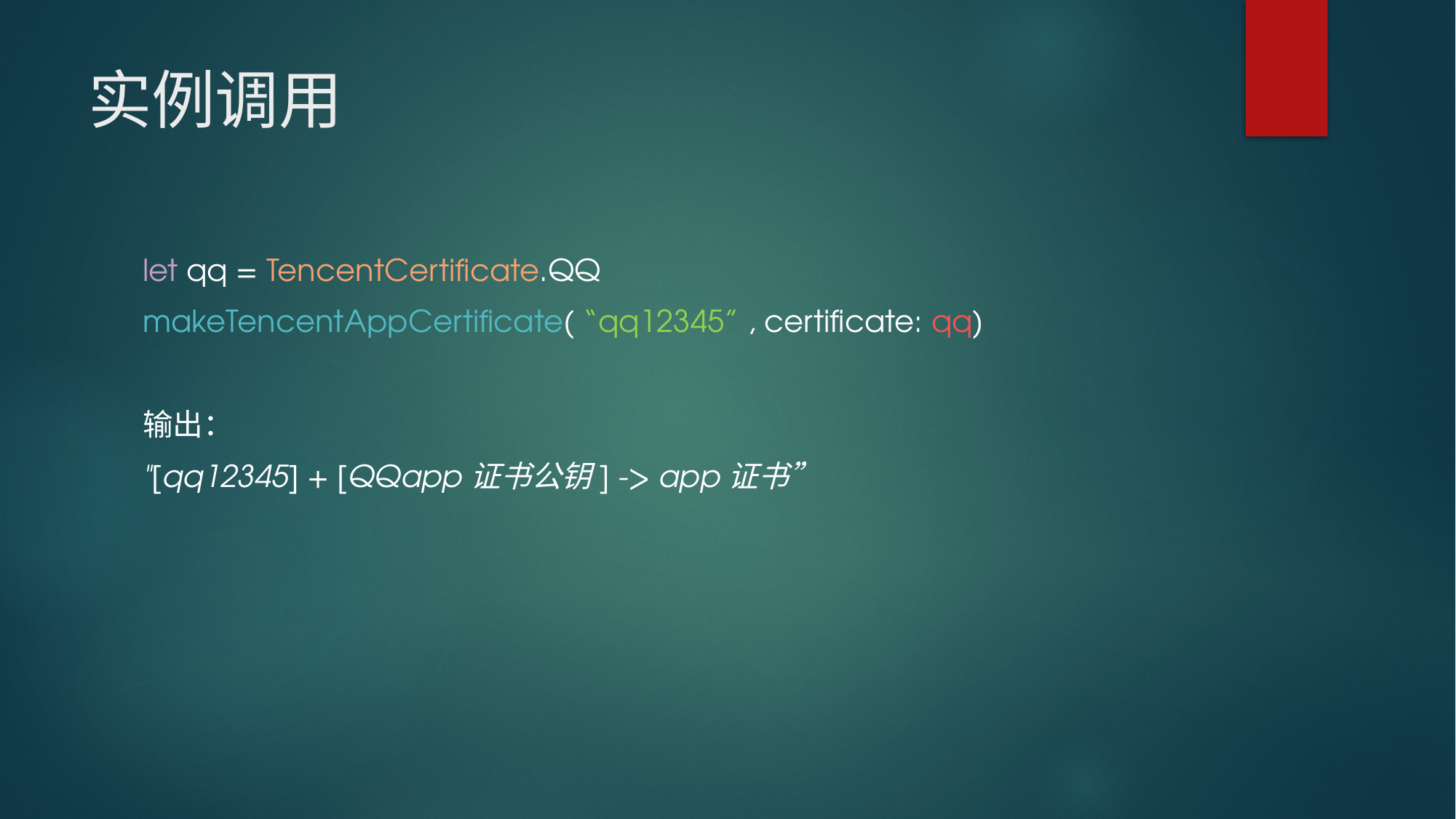

# 实例调用
let qq = TencentCertificate.QQ
makeTencentAppCertificate( “qq12345” , certificate: qq)

输出：
"[qq12345] + [QQapp证书公钥] -> app证书”